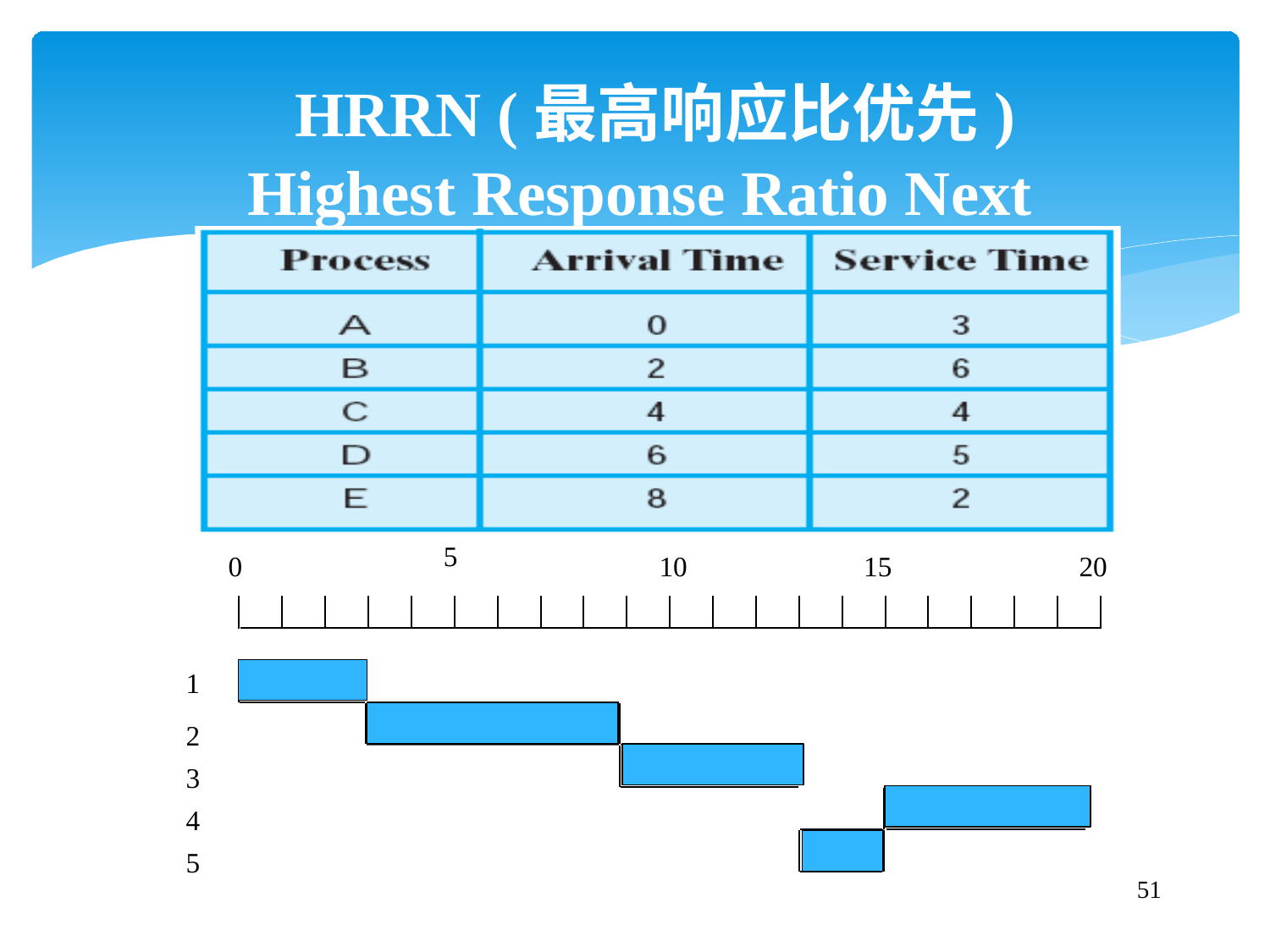

# HRRN (最高响应比优先)  Highest Response Ratio Next

5
0
10
15
20

1
2
3
4
5

51